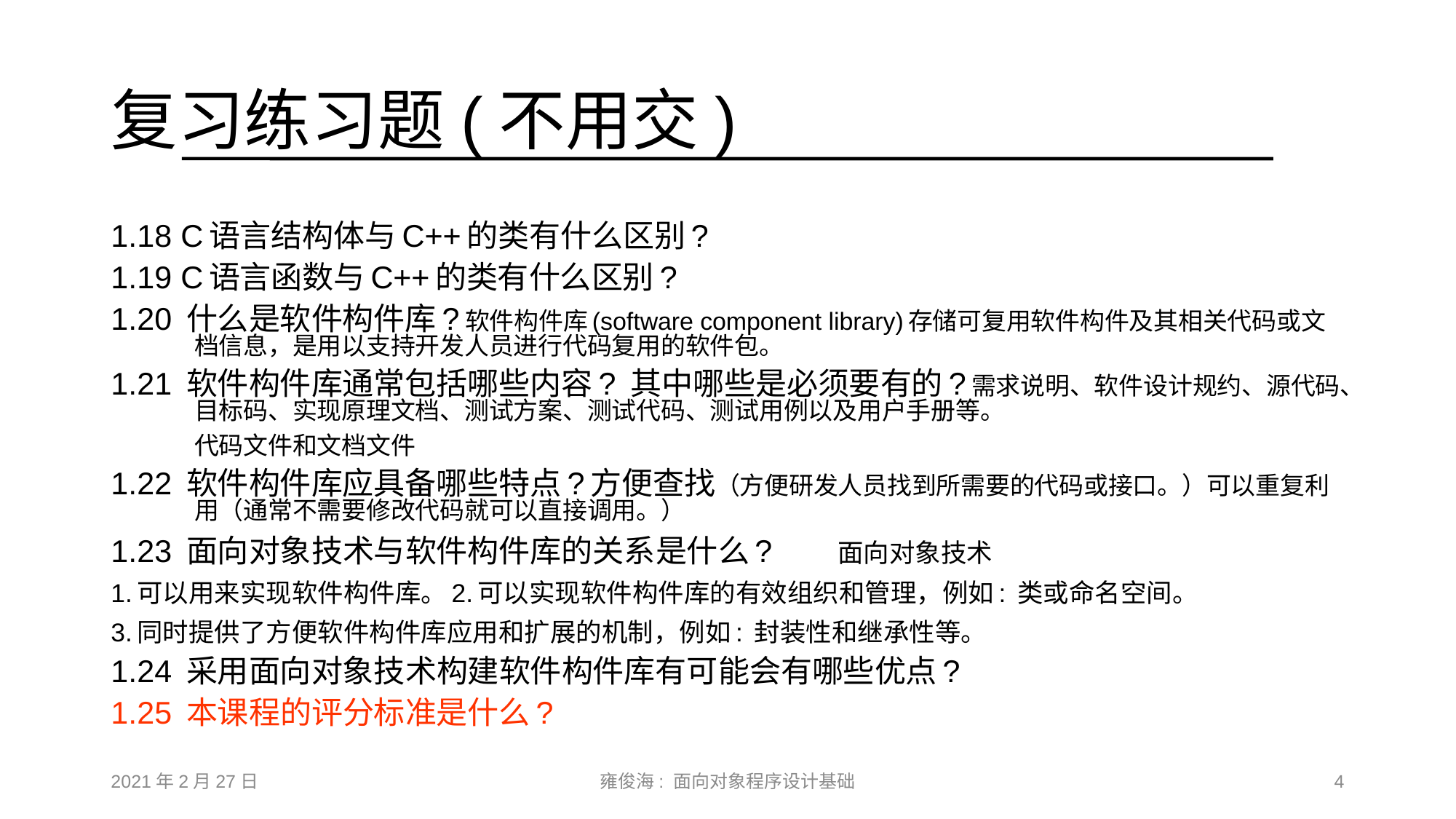

# 复习练习题(不用交)

1.18 C语言结构体与C++的类有什么区别?
1.19 C语言函数与C++的类有什么区别?
1.20 什么是软件构件库?软件构件库(software component library)存储可复用软件构件及其相关代码或文档信息，是用以支持开发人员进行代码复用的软件包。
1.21 软件构件库通常包括哪些内容? 其中哪些是必须要有的?需求说明、软件设计规约、源代码、目标码、实现原理文档、测试方案、测试代码、测试用例以及用户手册等。
	代码文件和文档文件
1.22 软件构件库应具备哪些特点?方便查找（方便研发人员找到所需要的代码或接口。）可以重复利用（通常不需要修改代码就可以直接调用。）
1.23 面向对象技术与软件构件库的关系是什么?	面向对象技术
1.可以用来实现软件构件库。2.可以实现软件构件库的有效组织和管理，例如: 类或命名空间。
3.同时提供了方便软件构件库应用和扩展的机制，例如: 封装性和继承性等。
1.24 采用面向对象技术构建软件构件库有可能会有哪些优点?
1.25 本课程的评分标准是什么?
2021年2月27日
雍俊海: 面向对象程序设计基础
4